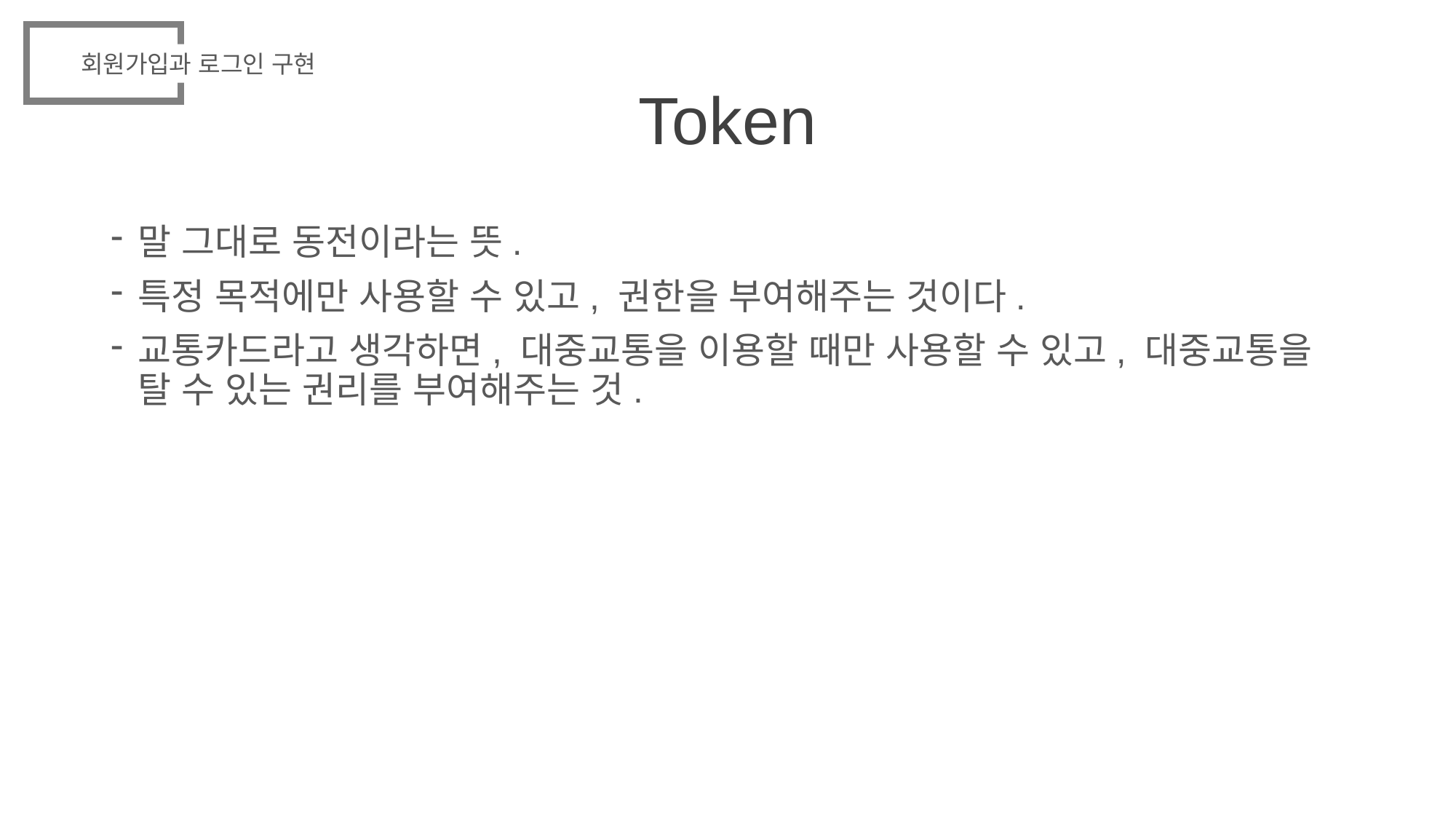

회원가입과 로그인 구현
# Token
말 그대로 동전이라는 뜻.
특정 목적에만 사용할 수 있고, 권한을 부여해주는 것이다.
교통카드라고 생각하면, 대중교통을 이용할 때만 사용할 수 있고, 대중교통을 탈 수 있는 권리를 부여해주는 것.